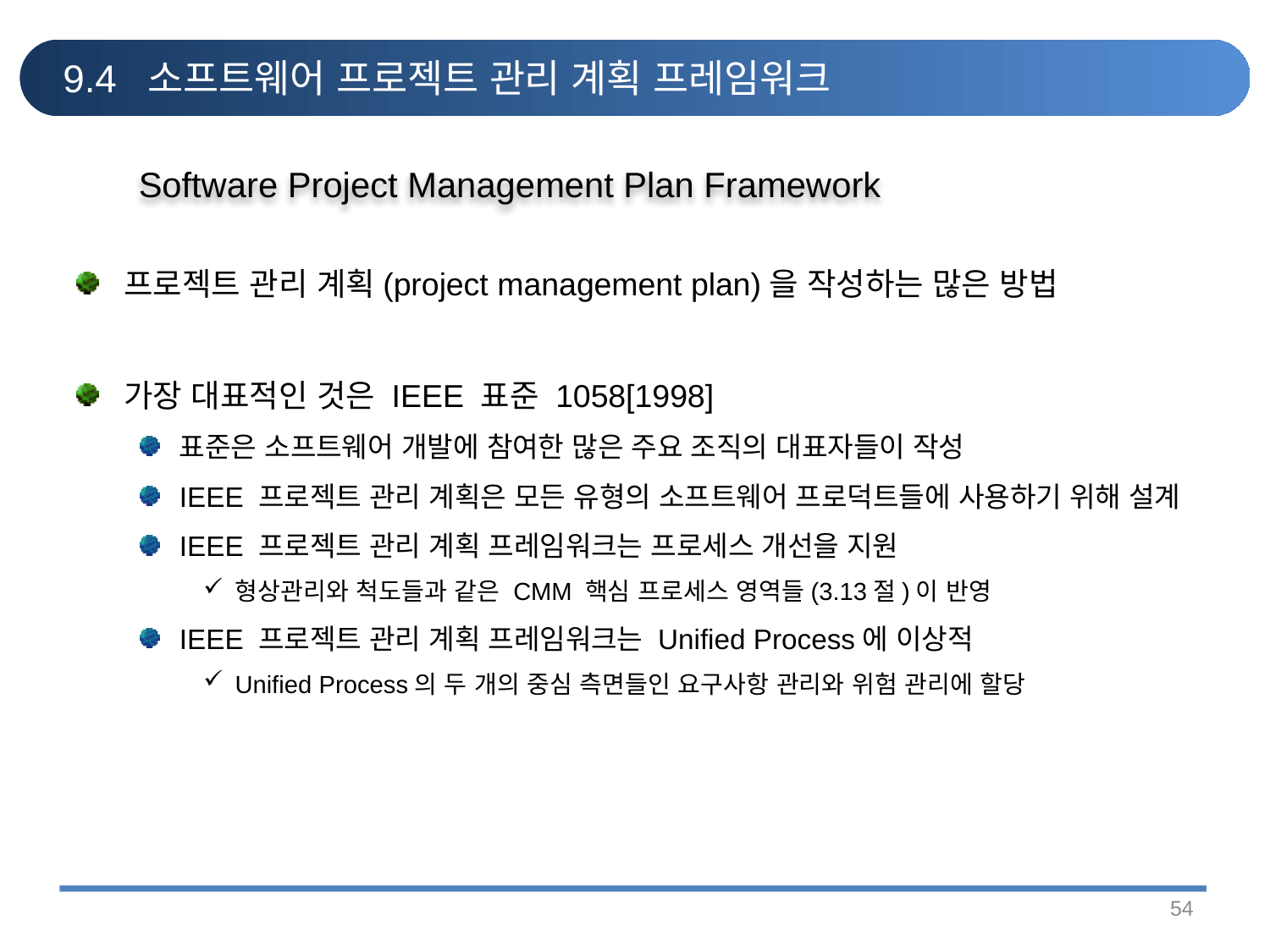

# 9.4  소프트웨어 프로젝트 관리 계획 프레임워크
Software Project Management Plan Framework
프로젝트 관리 계획(project management plan)을 작성하는 많은 방법

가장 대표적인 것은 IEEE 표준 1058[1998]
표준은 소프트웨어 개발에 참여한 많은 주요 조직의 대표자들이 작성
IEEE 프로젝트 관리 계획은 모든 유형의 소프트웨어 프로덕트들에 사용하기 위해 설계
IEEE 프로젝트 관리 계획 프레임워크는 프로세스 개선을 지원
형상관리와 척도들과 같은 CMM 핵심 프로세스 영역들(3.13절)이 반영
IEEE 프로젝트 관리 계획 프레임워크는 Unified Process에 이상적
Unified Process의 두 개의 중심 측면들인 요구사항 관리와 위험 관리에 할당
54